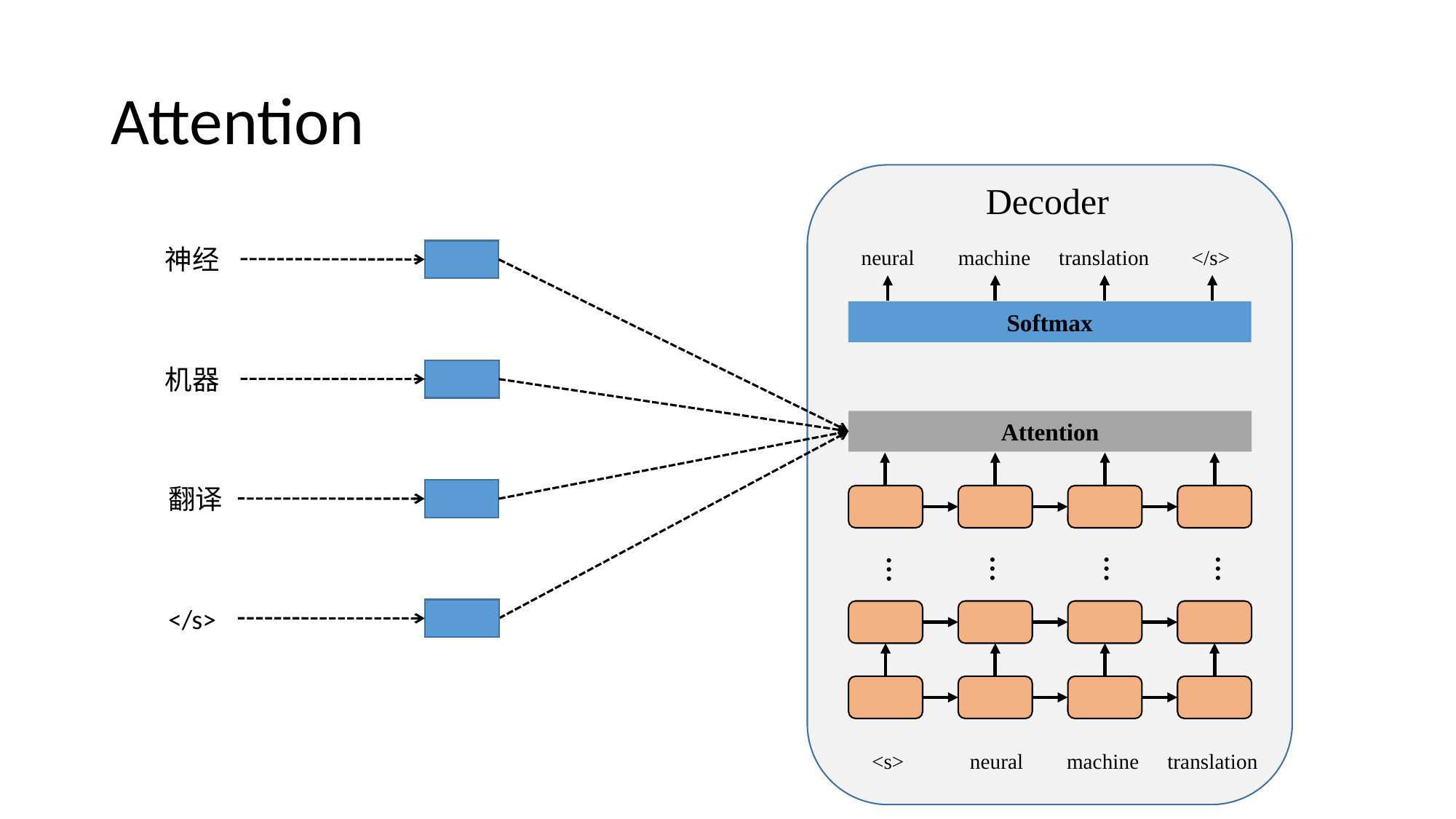

# Attention

Decoder
神经
neural
machine
translation
</s>

Softmax
机器

Attention
翻译

…
…
…
…
</s>

<s>
neural
machine
translation